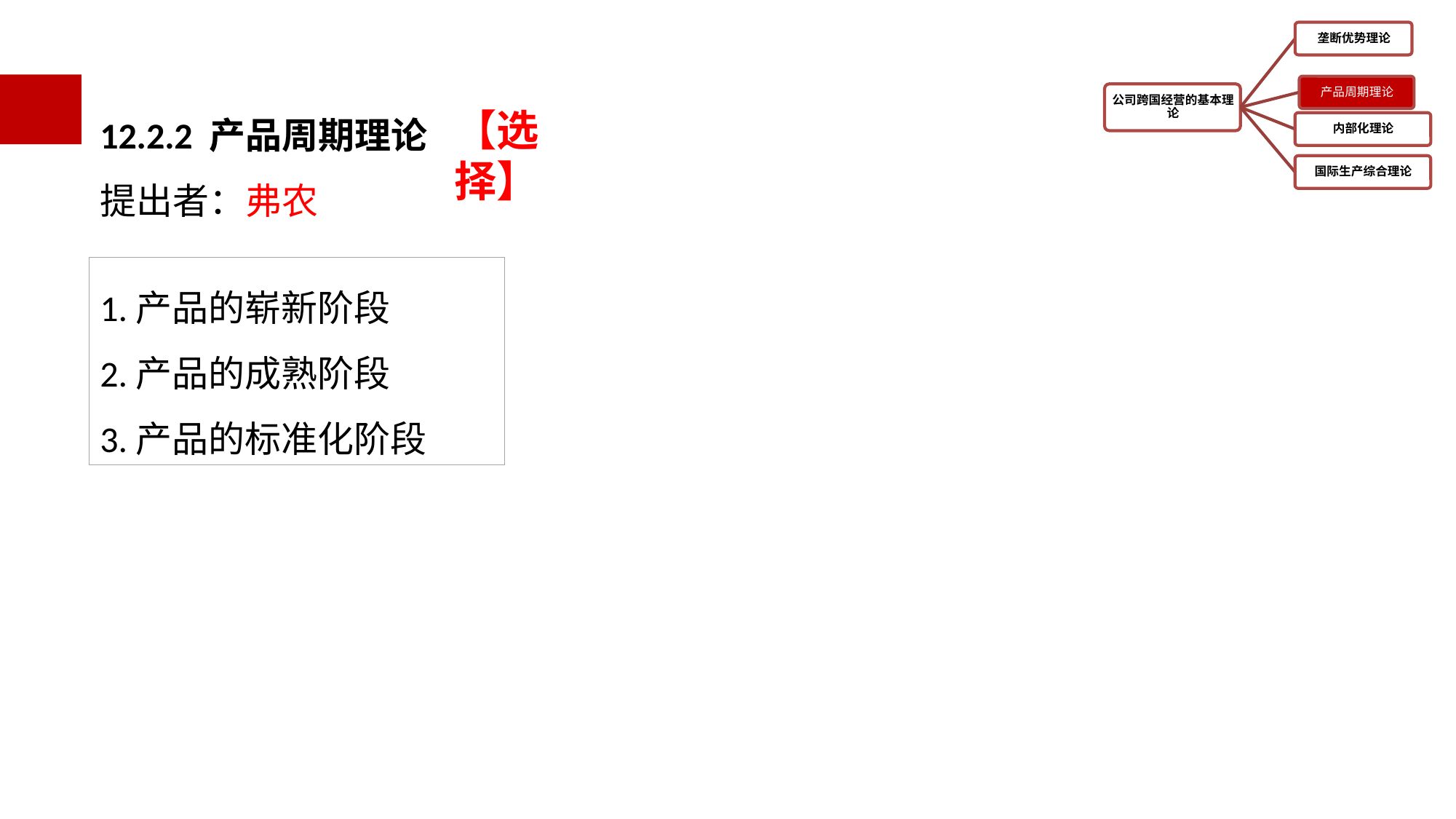

公司跨国经营的基本理论

垄断优势理论

产品周期理论

内部化理论

国际生产综合理论
12.2.2 产品周期理论
提出者：弗农

【选择】
1.产品的崭新阶段
2.产品的成熟阶段
3.产品的标准化阶段